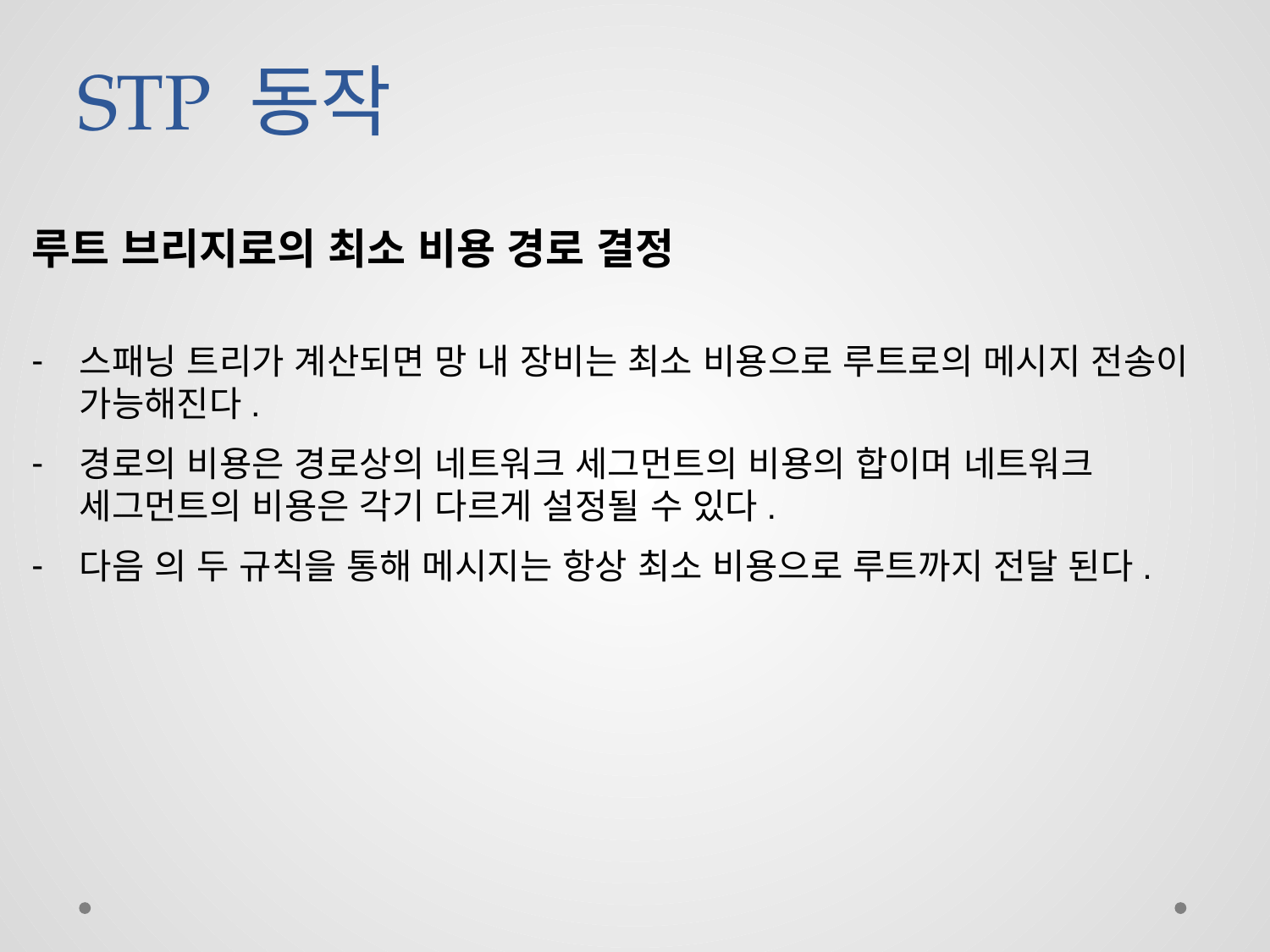

# STP 동작
루트 브리지로의 최소 비용 경로 결정

스패닝 트리가 계산되면 망 내 장비는 최소 비용으로 루트로의 메시지 전송이 가능해진다.
경로의 비용은 경로상의 네트워크 세그먼트의 비용의 합이며 네트워크 세그먼트의 비용은 각기 다르게 설정될 수 있다.
다음 의 두 규칙을 통해 메시지는 항상 최소 비용으로 루트까지 전달 된다.